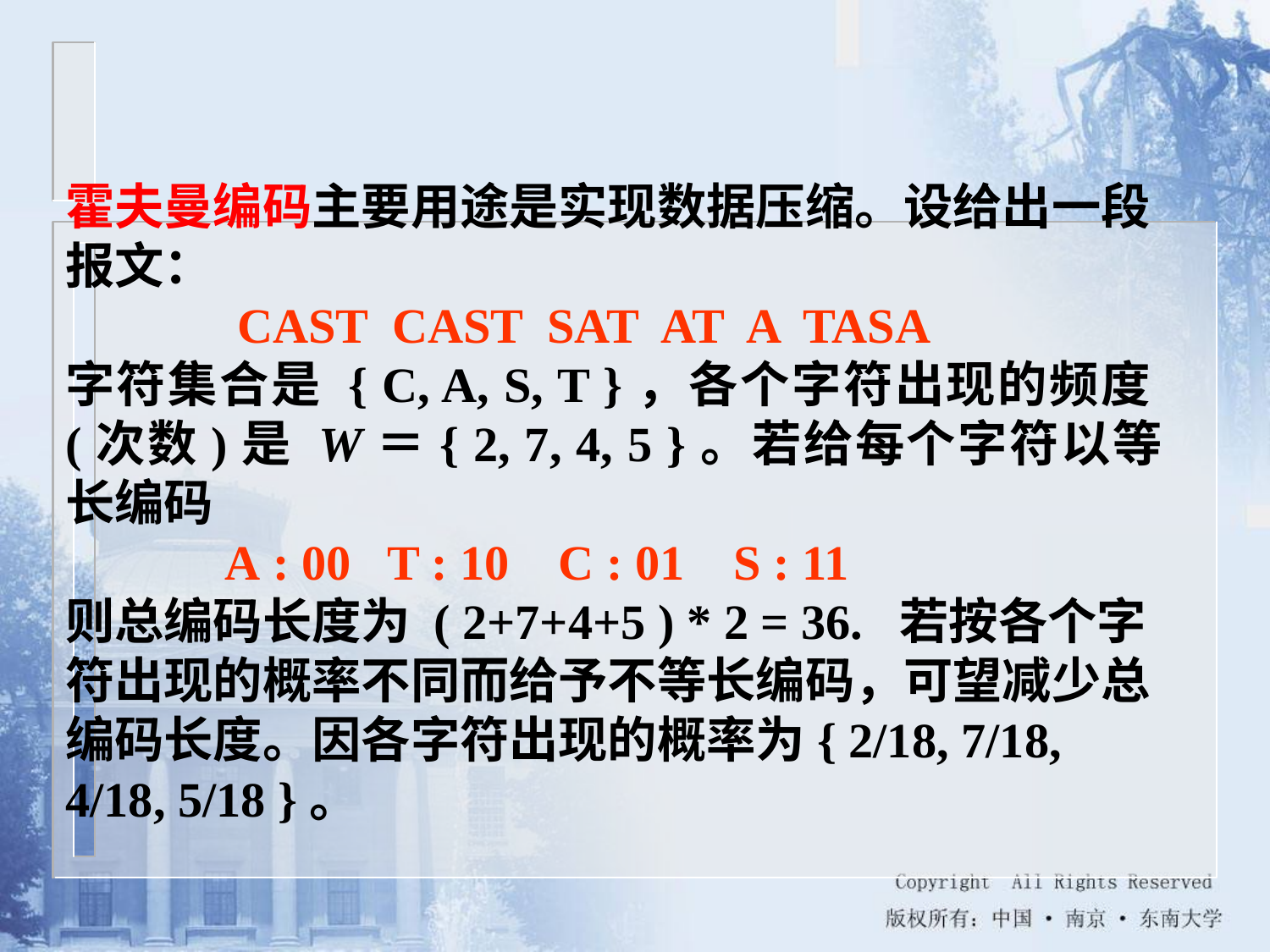

霍夫曼编码主要用途是实现数据压缩。设给出一段报文：
              CAST  CAST  SAT  AT  A  TASA
字符集合是 { C, A, S, T }，各个字符出现的频度(次数)是 W＝{ 2, 7, 4, 5 }。若给每个字符以等长编码
             A : 00   T : 10    C : 01    S : 11
则总编码长度为 ( 2+7+4+5 ) * 2 = 36.  若按各个字符出现的概率不同而给予不等长编码，可望减少总编码长度。因各字符出现的概率为{ 2/18, 7/18, 4/18, 5/18 }。